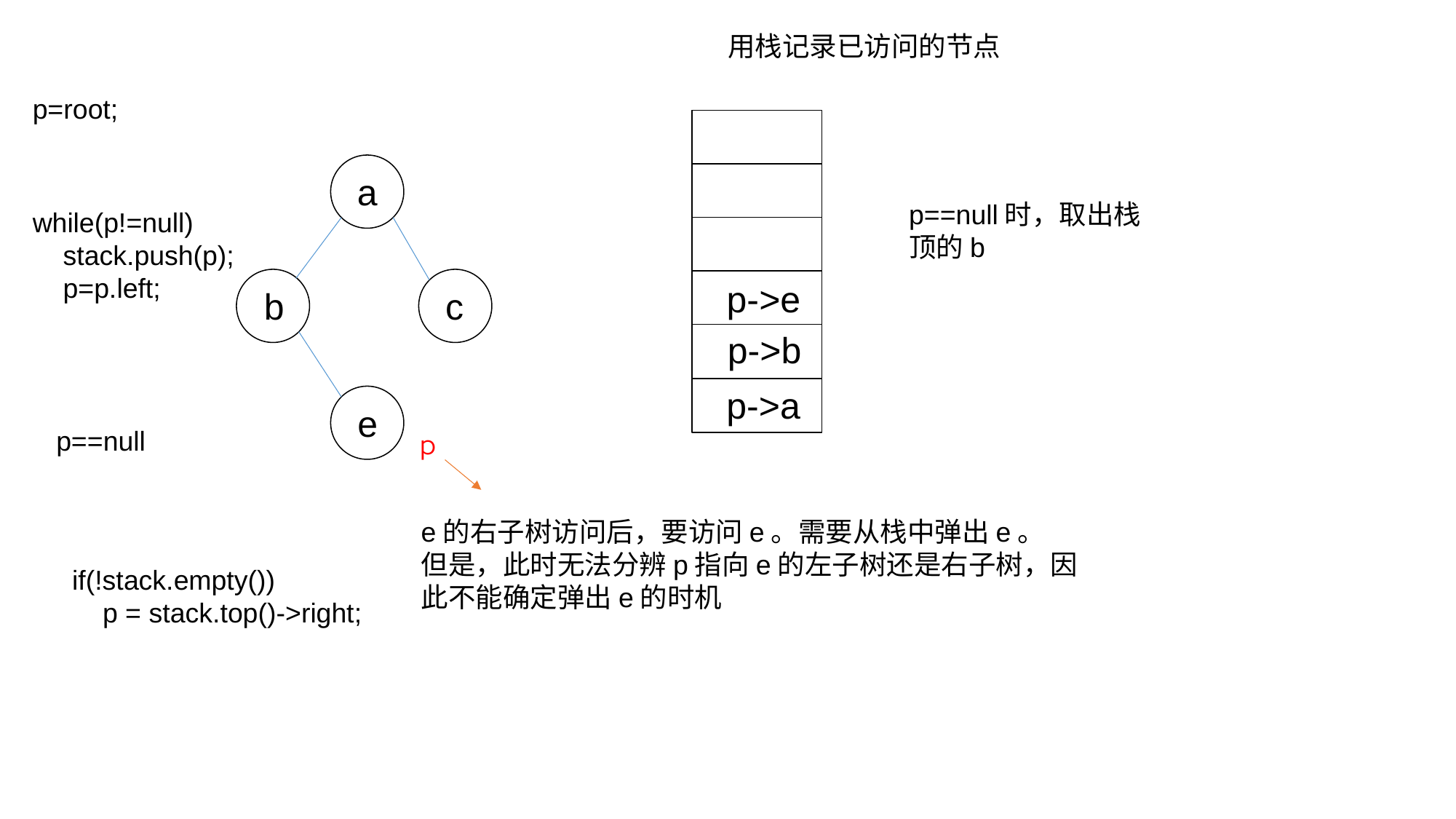

用栈记录已访问的节点
p=root;

a
p==null时，取出栈顶的b
while(p!=null)
    stack.push(p);
    p=p.left;

p->e
b
c
p->b

p->a

e
p==null
p
e的右子树访问后，要访问e。需要从栈中弹出e。
但是，此时无法分辨p指向e的左子树还是右子树，因此不能确定弹出e的时机
if(!stack.empty())
    p = stack.top()->right;